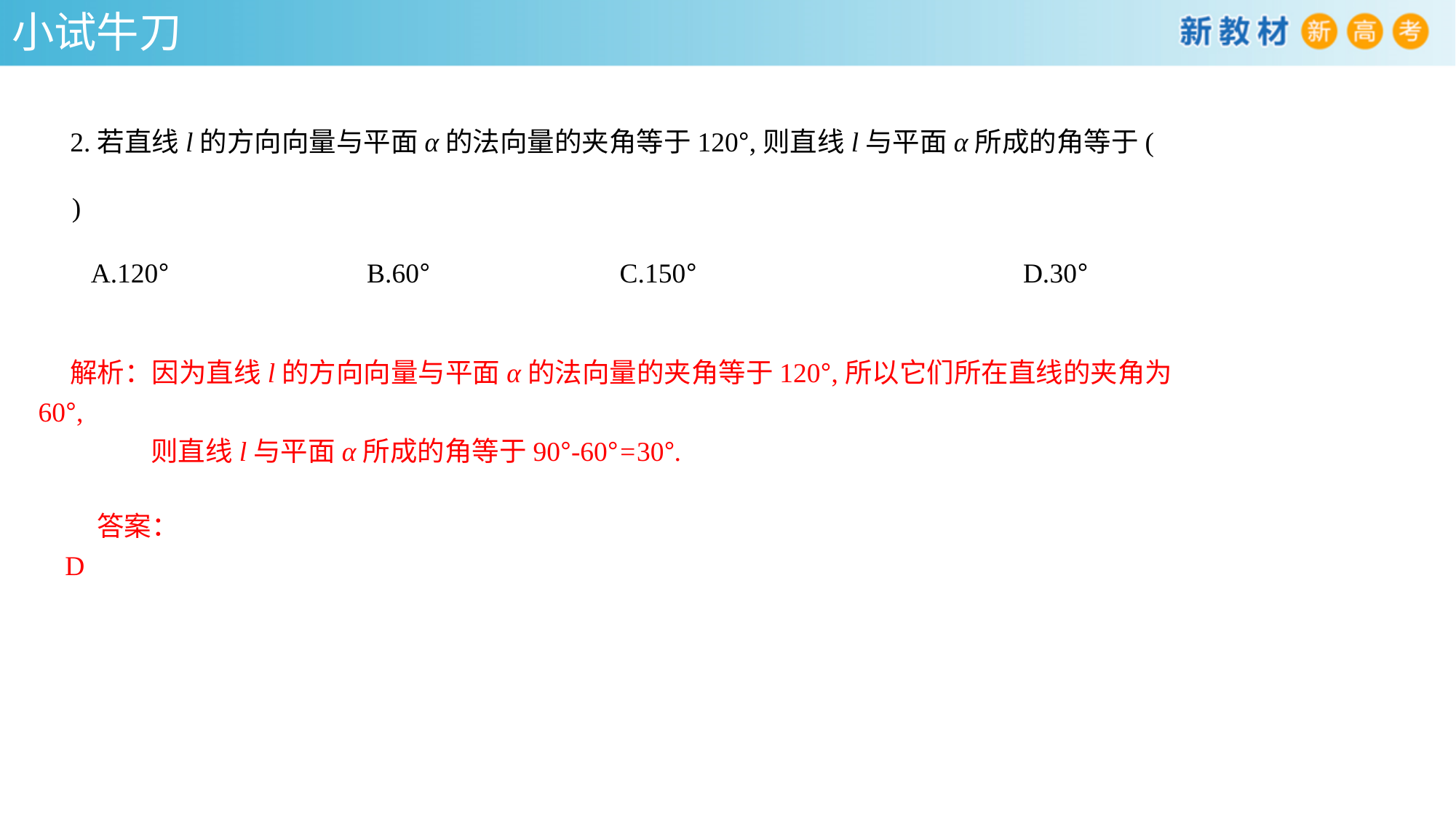

小试牛刀
2.若直线l的方向向量与平面α的法向量的夹角等于120°,则直线l与平面α所成的角等于(　　)
   A.120°	                B.60°	                     C.150°	                                D.30°
解析：因为直线l的方向向量与平面α的法向量的夹角等于120°,所以它们所在直线的夹角为60°,
            则直线l与平面α所成的角等于90°-60°=30°.
答案：D